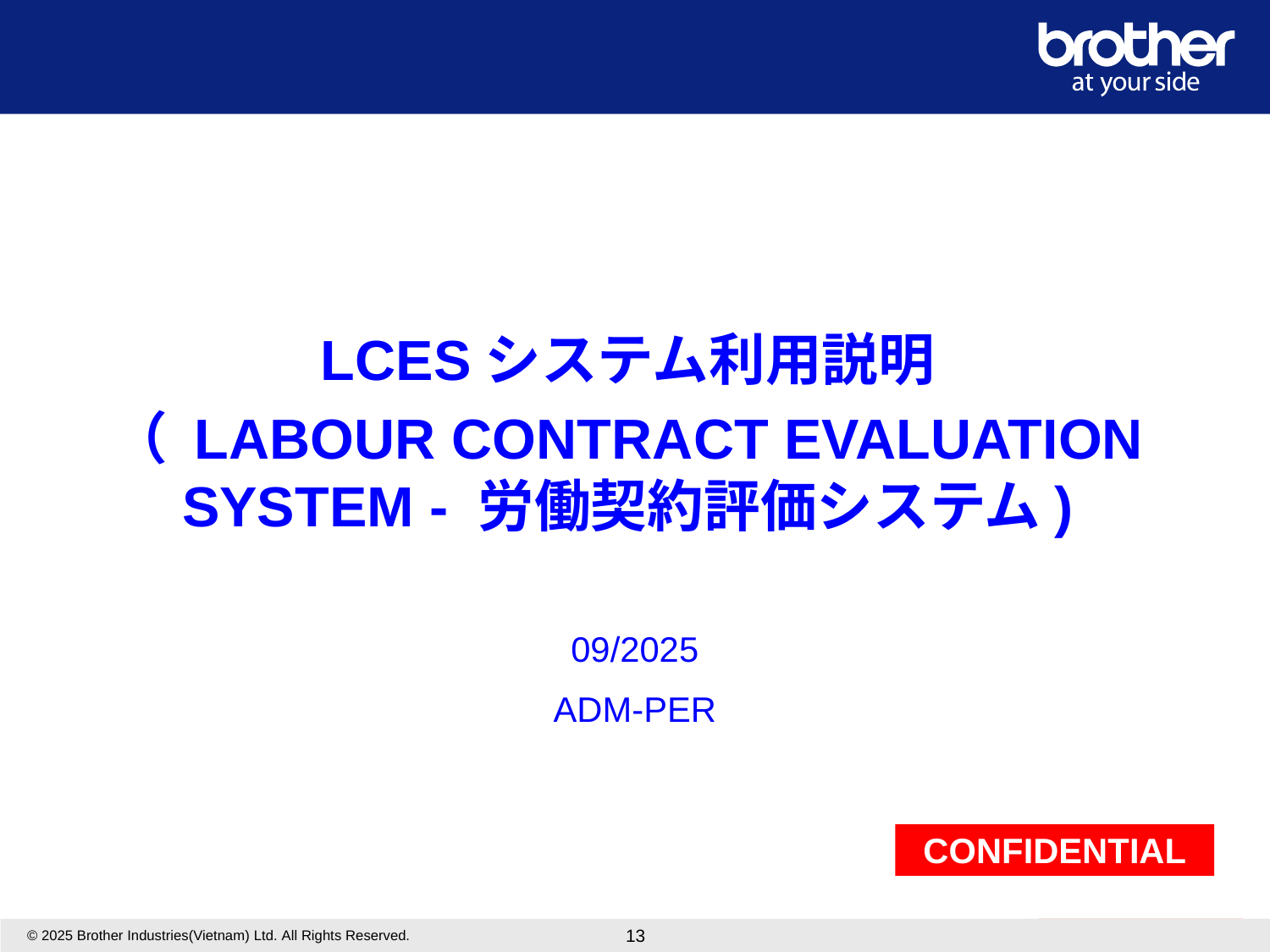

LCESシステム利用説明
（ LABOUR CONTRACT EVALUATION SYSTEM - 労働契約評価システム)
09/2025
ADM-PER
13